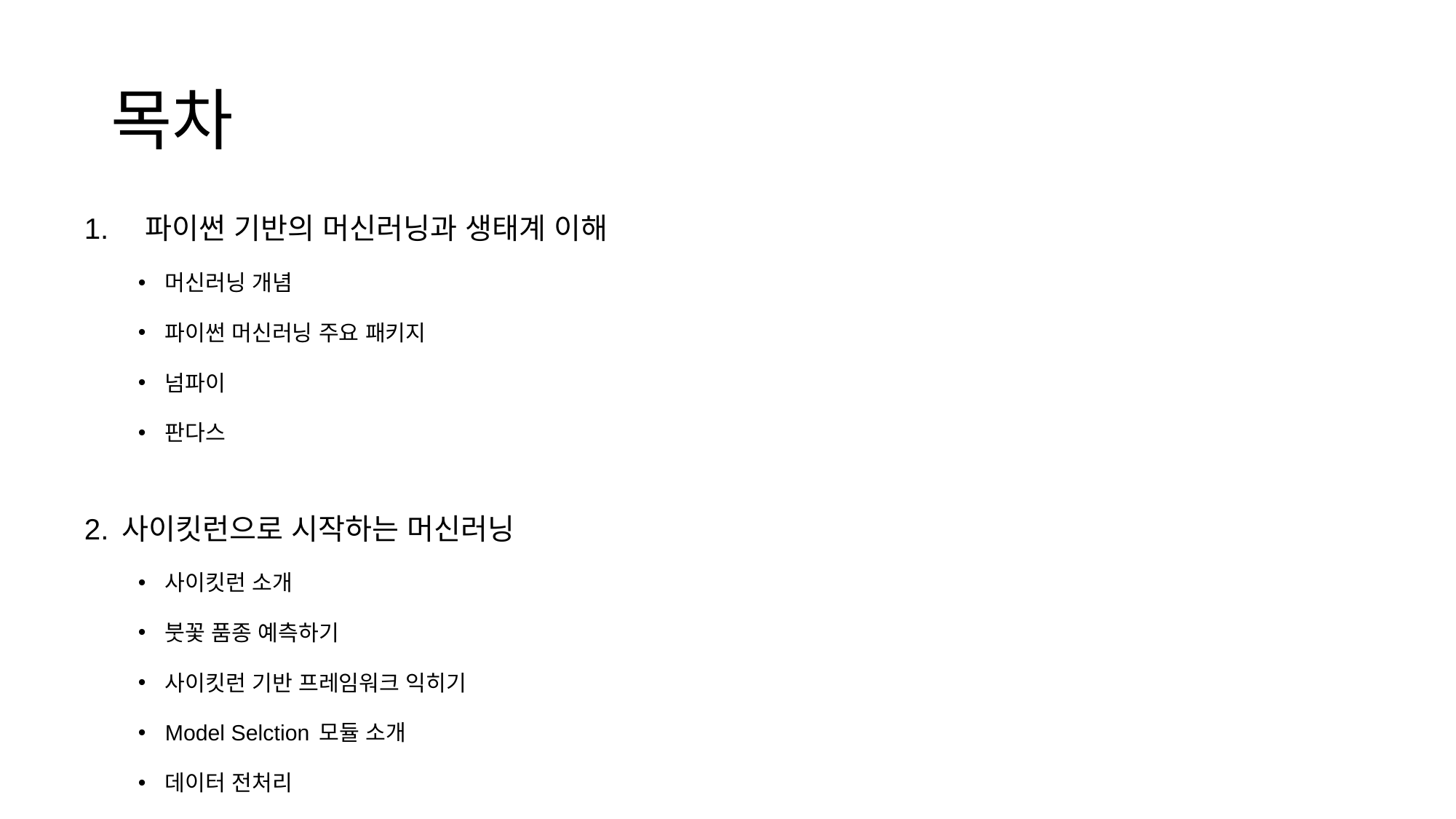

# 목차
파이썬 기반의 머신러닝과 생태계 이해
머신러닝 개념
파이썬 머신러닝 주요 패키지
넘파이
판다스
2. 사이킷런으로 시작하는 머신러닝
사이킷런 소개
붓꽃 품종 예측하기
사이킷런 기반 프레임워크 익히기
Model Selction 모듈 소개
데이터 전처리